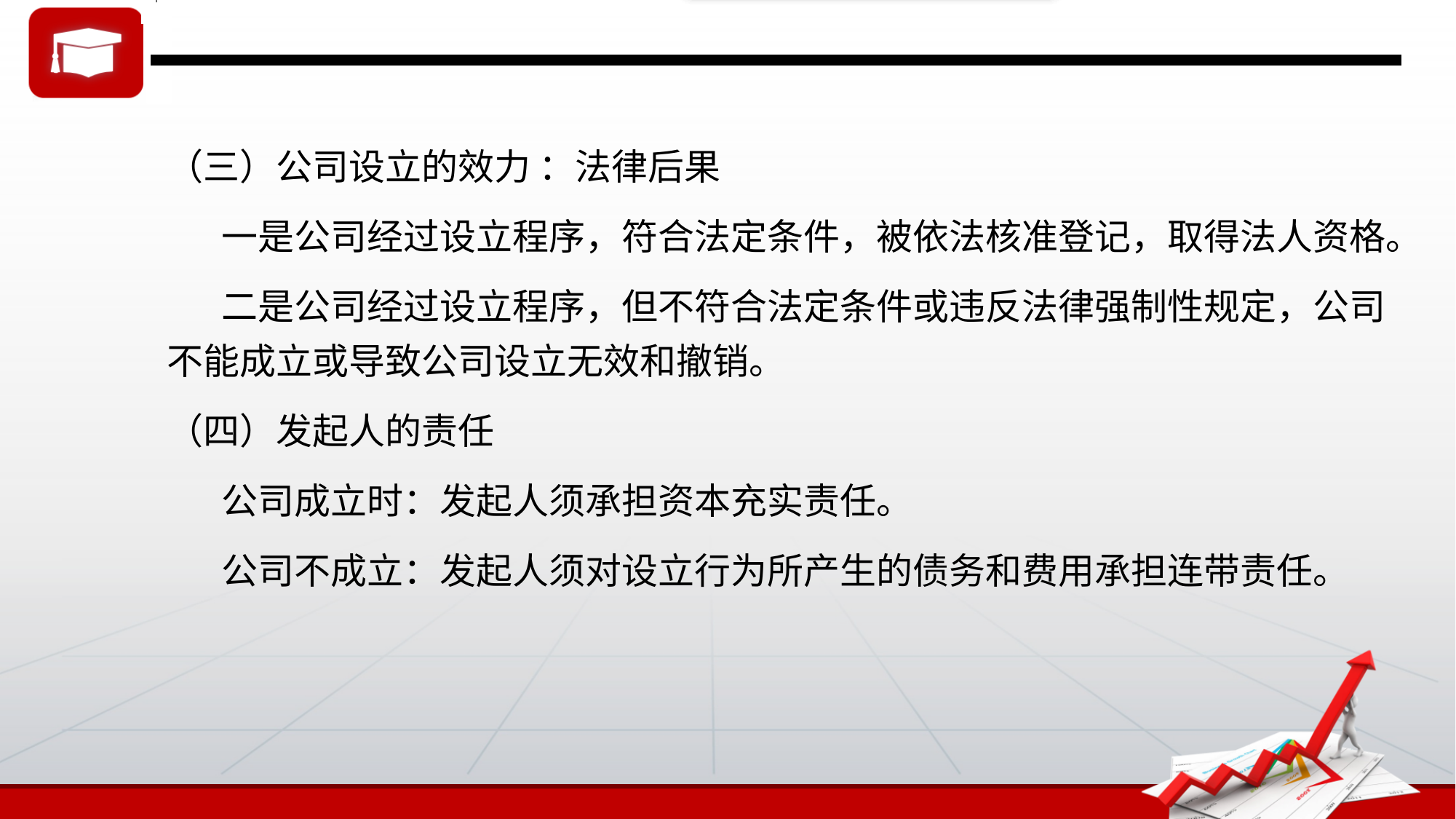

（三）公司设立的效力 ：法律后果
一是公司经过设立程序，符合法定条件，被依法核准登记，取得法人资格。
二是公司经过设立程序，但不符合法定条件或违反法律强制性规定，公司不能成立或导致公司设立无效和撤销。
（四）发起人的责任
公司成立时：发起人须承担资本充实责任。
公司不成立：发起人须对设立行为所产生的债务和费用承担连带责任。